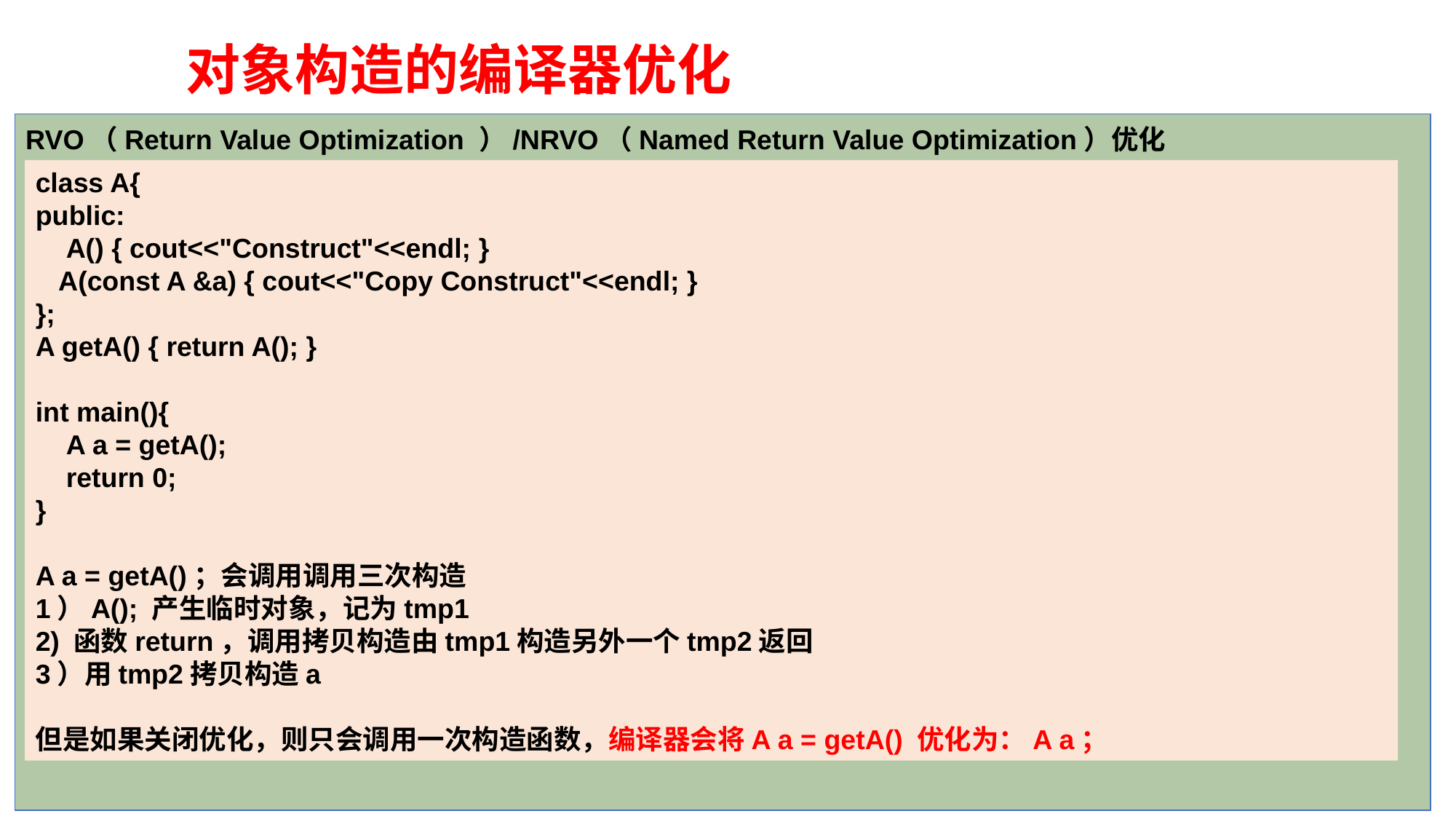

# 对象构造的编译器优化
RVO（Return Value Optimization ）/NRVO（Named Return Value Optimization）优化

class A{
public:
    A() { cout<<"Construct"<<endl; }
   A(const A &a) { cout<<"Copy Construct"<<endl; }
};
A getA() { return A(); }

int main(){
    A a = getA();
    return 0;
}

A a = getA()；会调用调用三次构造
1）A(); 产生临时对象，记为tmp1
2) 函数return，调用拷贝构造由tmp1构造另外一个tmp2返回
3）用tmp2拷贝构造a

但是如果关闭优化，则只会调用一次构造函数，编译器会将A a = getA() 优化为：A a；